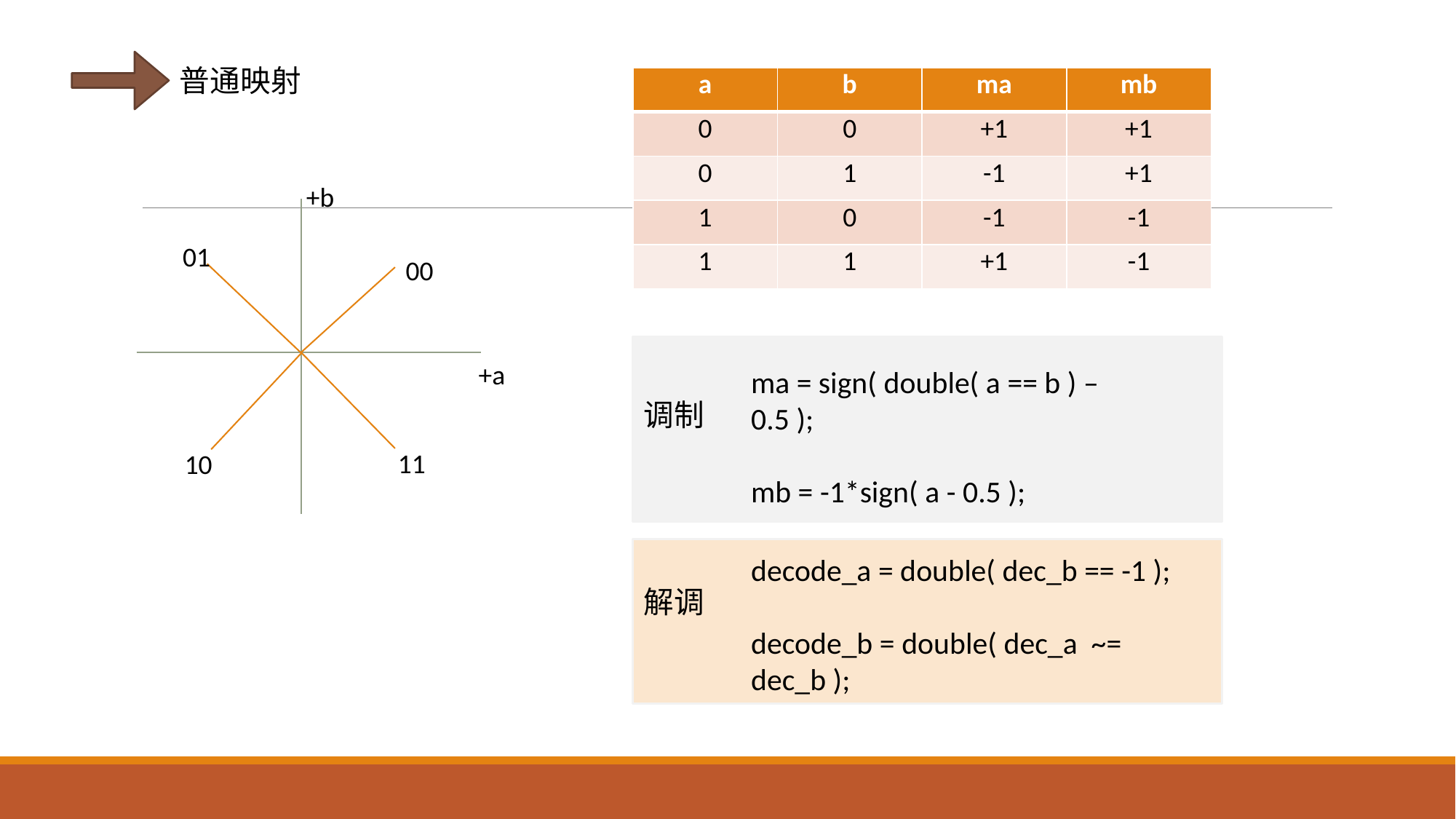

普通映射
| a | b | ma | mb |
| --- | --- | --- | --- |
| 0 | 0 | +1 | +1 |
| 0 | 1 | -1 | +1 |
| 1 | 0 | -1 | -1 |
| 1 | 1 | +1 | -1 |
+b
01
00
+a
11
10

ma = sign( double( a == b ) – 0.5 );

mb = -1*sign( a - 0.5 );
调制

decode_a = double( dec_b == -1 );

decode_b = double( dec_a  ~= dec_b );
解调